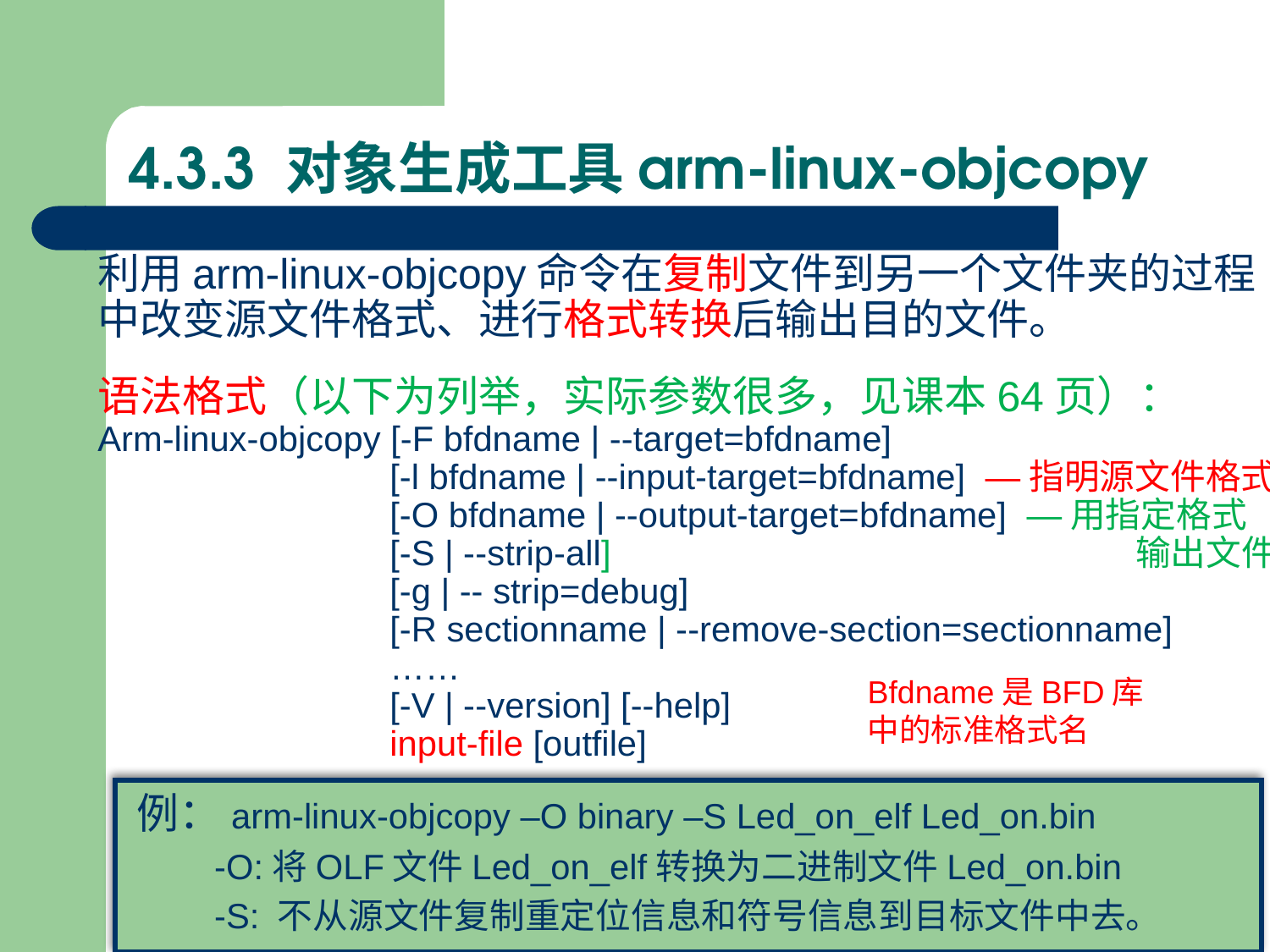

# 4.3.3 对象生成工具arm-linux-objcopy
利用arm-linux-objcopy命令在复制文件到另一个文件夹的过程中改变源文件格式、进行格式转换后输出目的文件。
语法格式（以下为列举，实际参数很多，见课本64页）：
Arm-linux-objcopy [-F bfdname | --target=bfdname]
                              [-l bfdname | --input-target=bfdname]  —指明源文件格式
                              [-O bfdname | --output-target=bfdname]  —用指定格式
                              [-S | --strip-all]                                                     输出文件
                              [-g | -- strip=debug]
                              [-R sectionname | --remove-section=sectionname]
                              ……
                              [-V | --version] [--help]
                              input-file [outfile]
Bfdname是BFD库中的标准格式名
例：arm-linux-objcopy –O binary –S Led_on_elf Led_on.bin
        -O:将OLF文件Led_on_elf转换为二进制文件Led_on.bin
        -S: 不从源文件复制重定位信息和符号信息到目标文件中去。